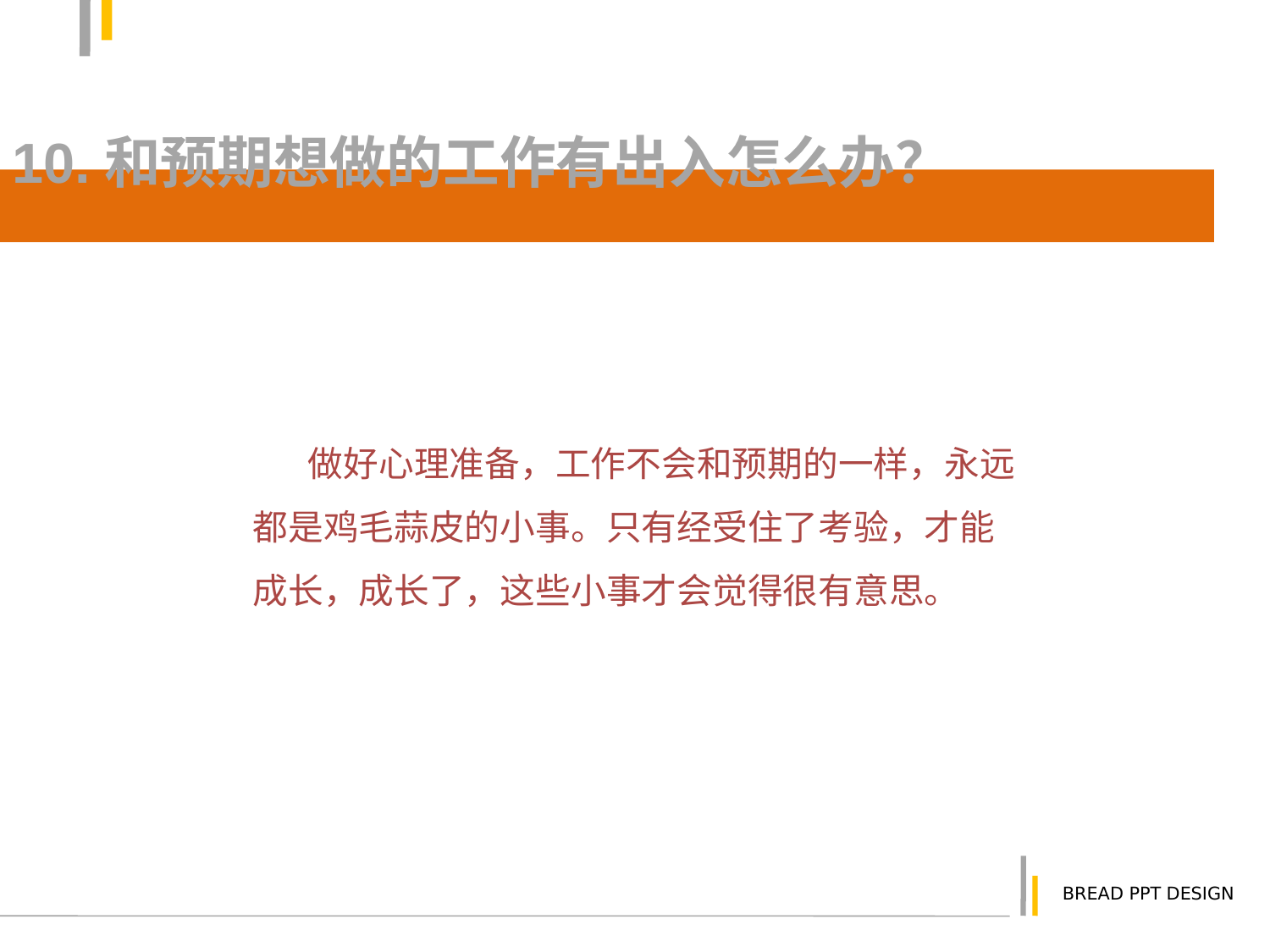

10.和预期想做的工作有出入怎么办？

      做好心理准备，工作不会和预期的一样，永远都是鸡毛蒜皮的小事。只有经受住了考验，才能成长，成长了，这些小事才会觉得很有意思。